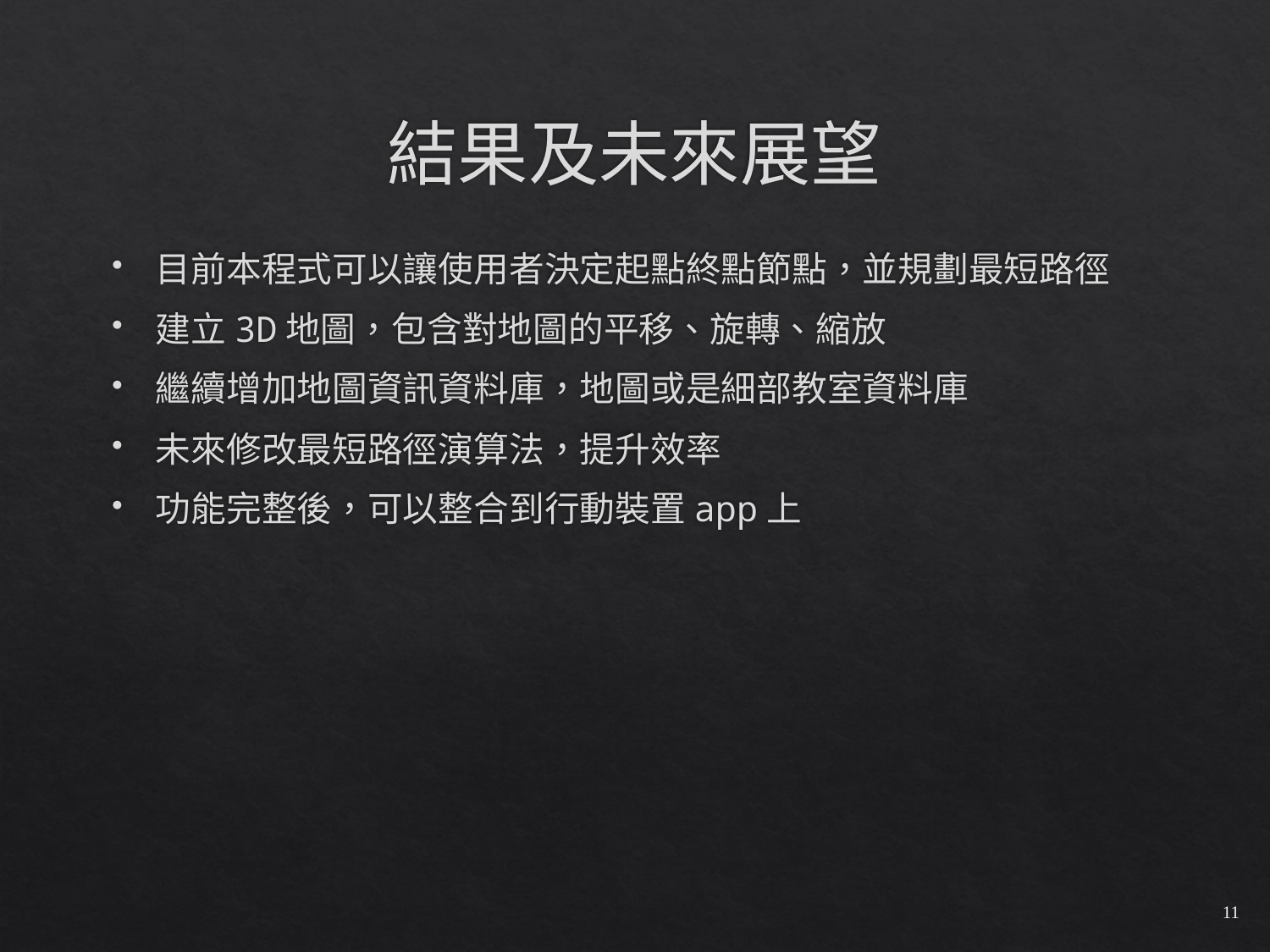

# 結果及未來展望
目前本程式可以讓使用者決定起點終點節點，並規劃最短路徑
建立3D地圖，包含對地圖的平移、旋轉、縮放
繼續增加地圖資訊資料庫，地圖或是細部教室資料庫
未來修改最短路徑演算法，提升效率
功能完整後，可以整合到行動裝置app上
11